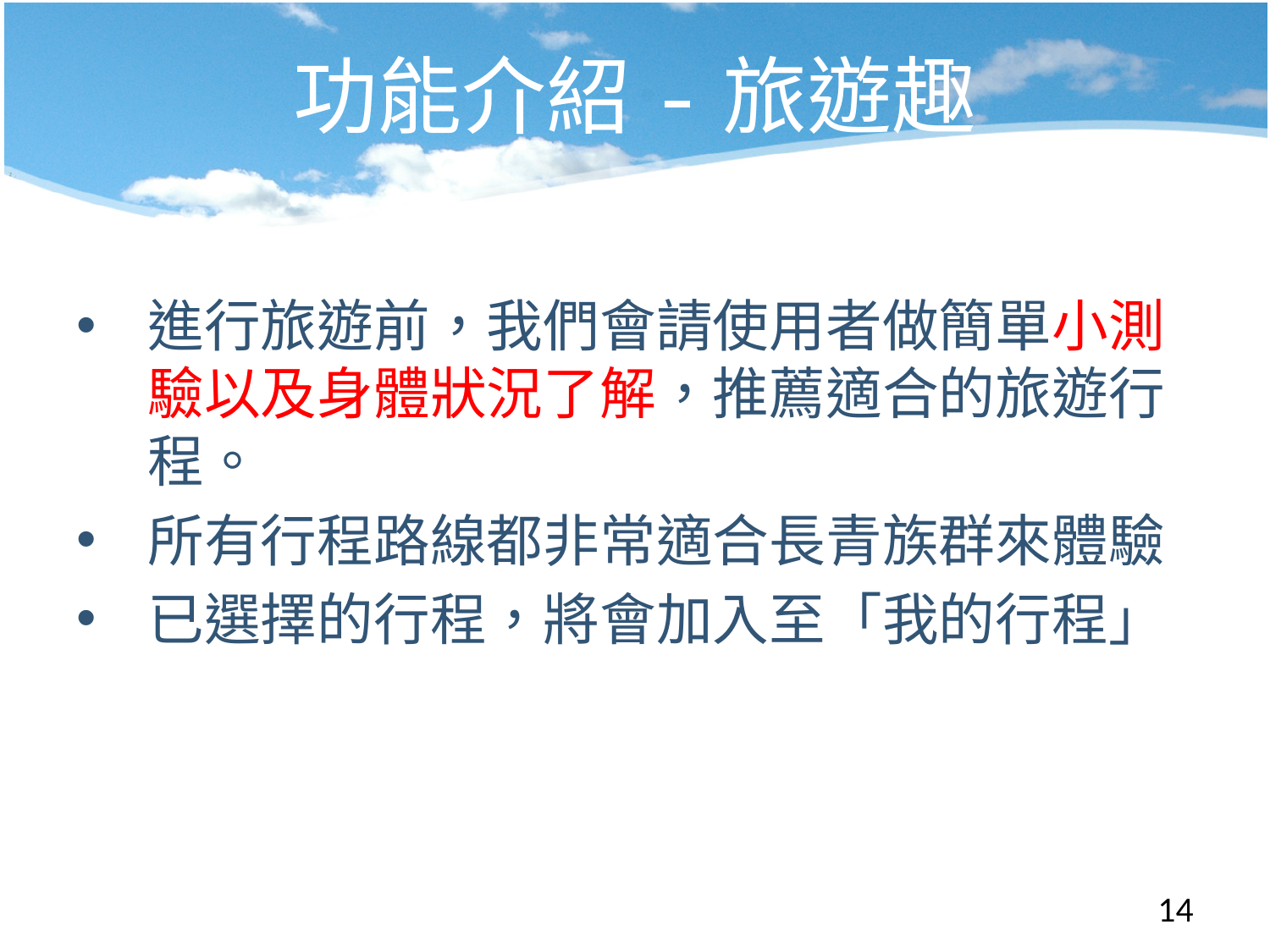

# 功能介紹-旅遊趣
進行旅遊前，我們會請使用者做簡單小測驗以及身體狀況了解，推薦適合的旅遊行程。
所有行程路線都非常適合長青族群來體驗
已選擇的行程，將會加入至「我的行程」

14